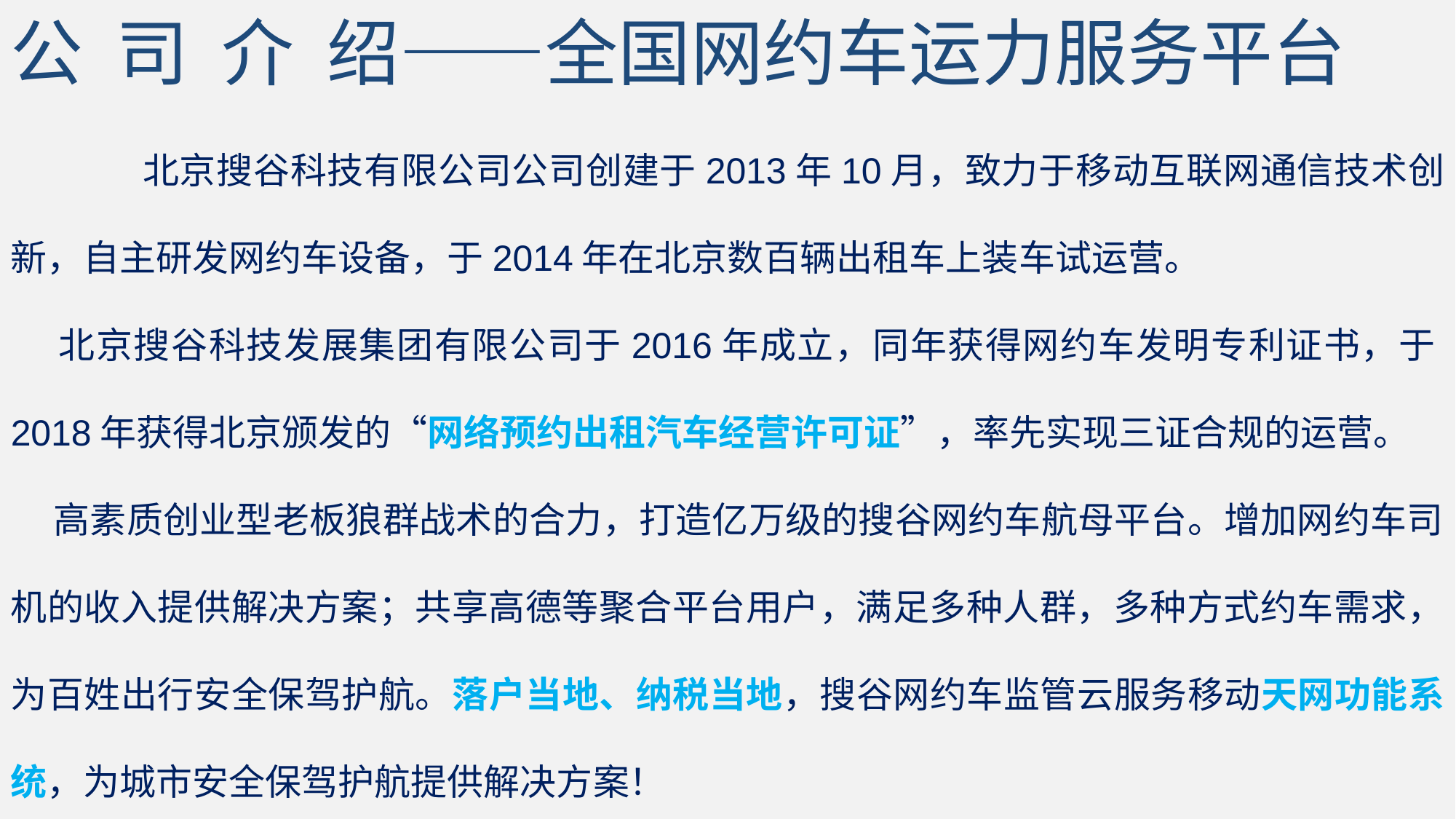

公  司  介  绍——全国网约车运力服务平台
              北京搜谷科技有限公司公司创建于2013年10月，致力于移动互联网通信技术创新，自主研发网约车设备，于2014年在北京数百辆出租车上装车试运营。
    北京搜谷科技发展集团有限公司于2016年成立，同年获得网约车发明专利证书，于2018年获得北京颁发的“网络预约出租汽车经营许可证”，率先实现三证合规的运营。
    高素质创业型老板狼群战术的合力，打造亿万级的搜谷网约车航母平台。增加网约车司机的收入提供解决方案；共享高德等聚合平台用户，满足多种人群，多种方式约车需求，为百姓出行安全保驾护航。落户当地、纳税当地，搜谷网约车监管云服务移动天网功能系统，为城市安全保驾护航提供解决方案！